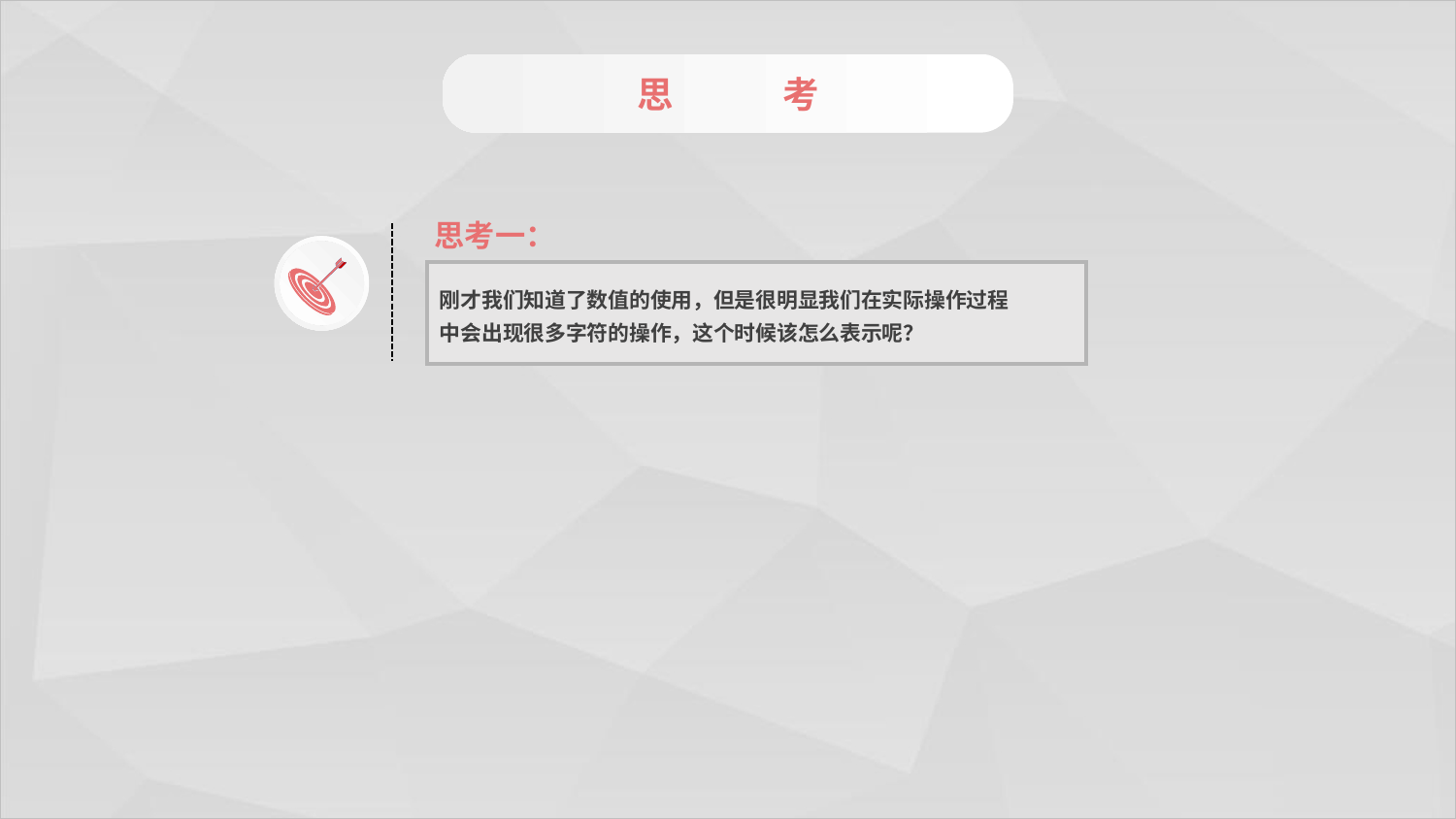

思	考
思考一：

刚才我们知道了数值的使用，但是很明显我们在实际操作过程中会出现很多字符的操作，这个时候该怎么表示呢？